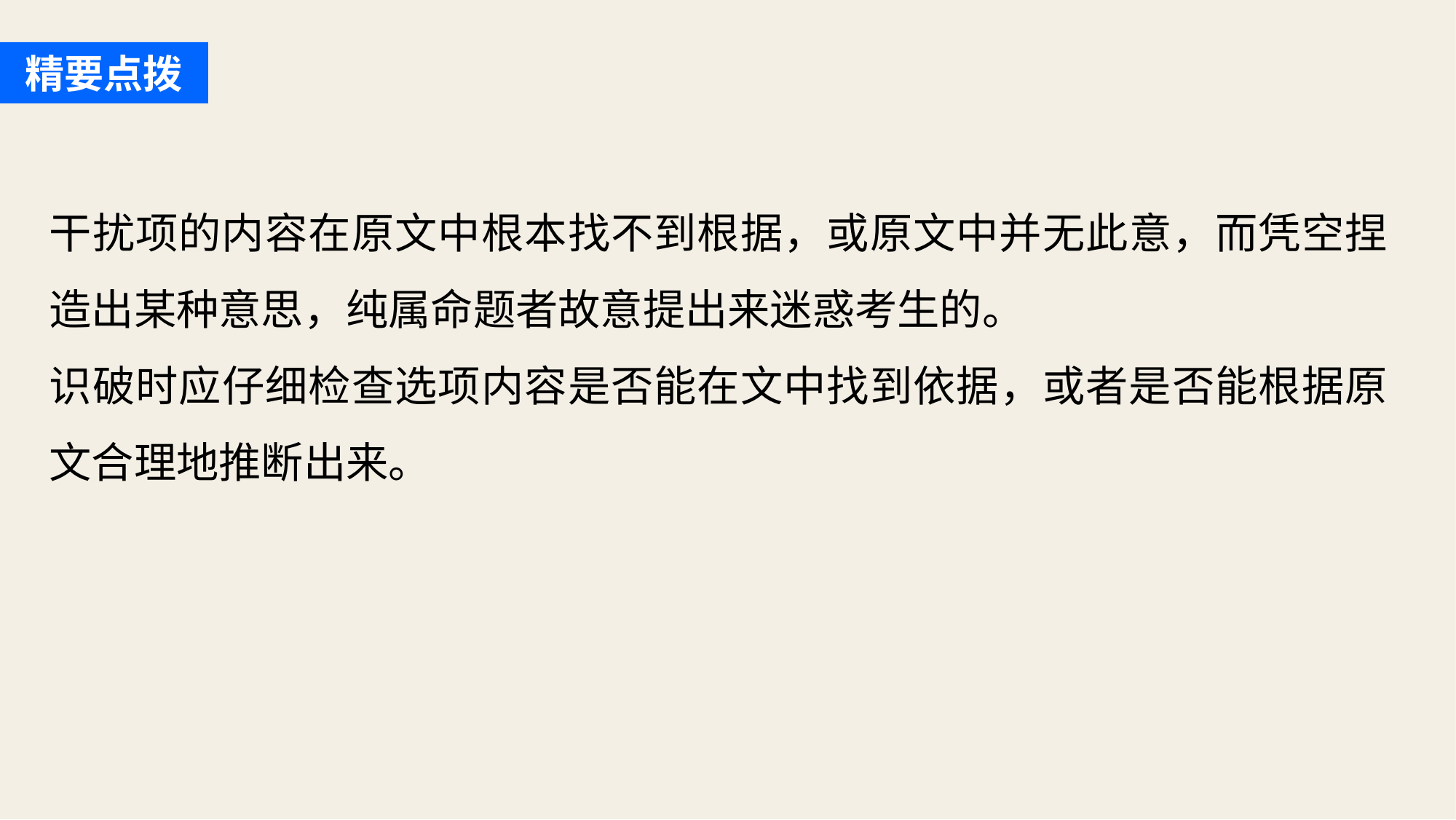

精要点拨
干扰项的内容在原文中根本找不到根据，或原文中并无此意，而凭空捏造出某种意思，纯属命题者故意提出来迷惑考生的。
识破时应仔细检查选项内容是否能在文中找到依据，或者是否能根据原文合理地推断出来。